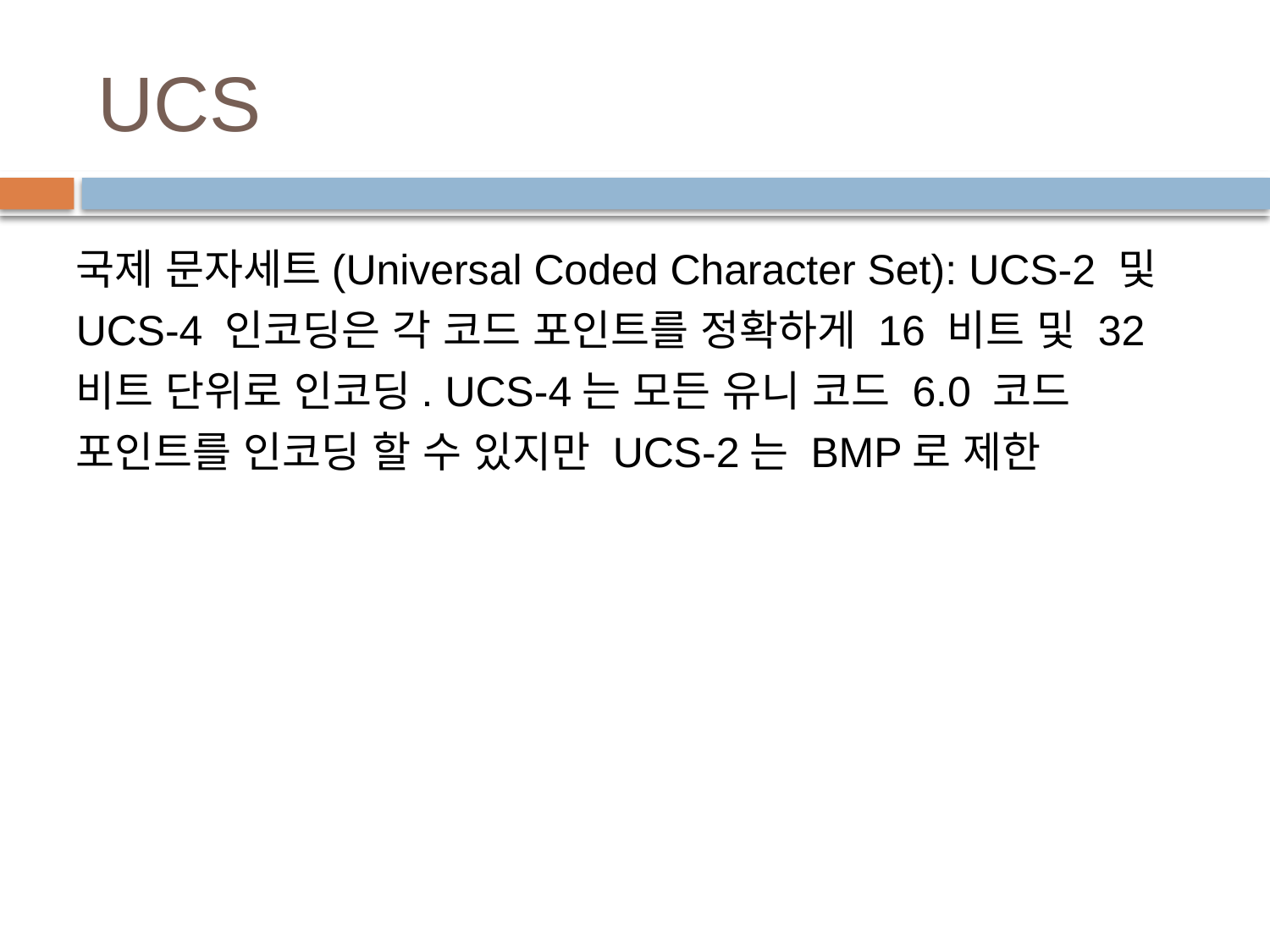

# UCS
국제 문자세트(Universal Coded Character Set): UCS-2 및 UCS-4 인코딩은 각 코드 포인트를 정확하게 16 비트 및 32 비트 단위로 인코딩. UCS-4는 모든 유니 코드 6.0 코드 포인트를 인코딩 할 수 있지만 UCS-2는 BMP로 제한